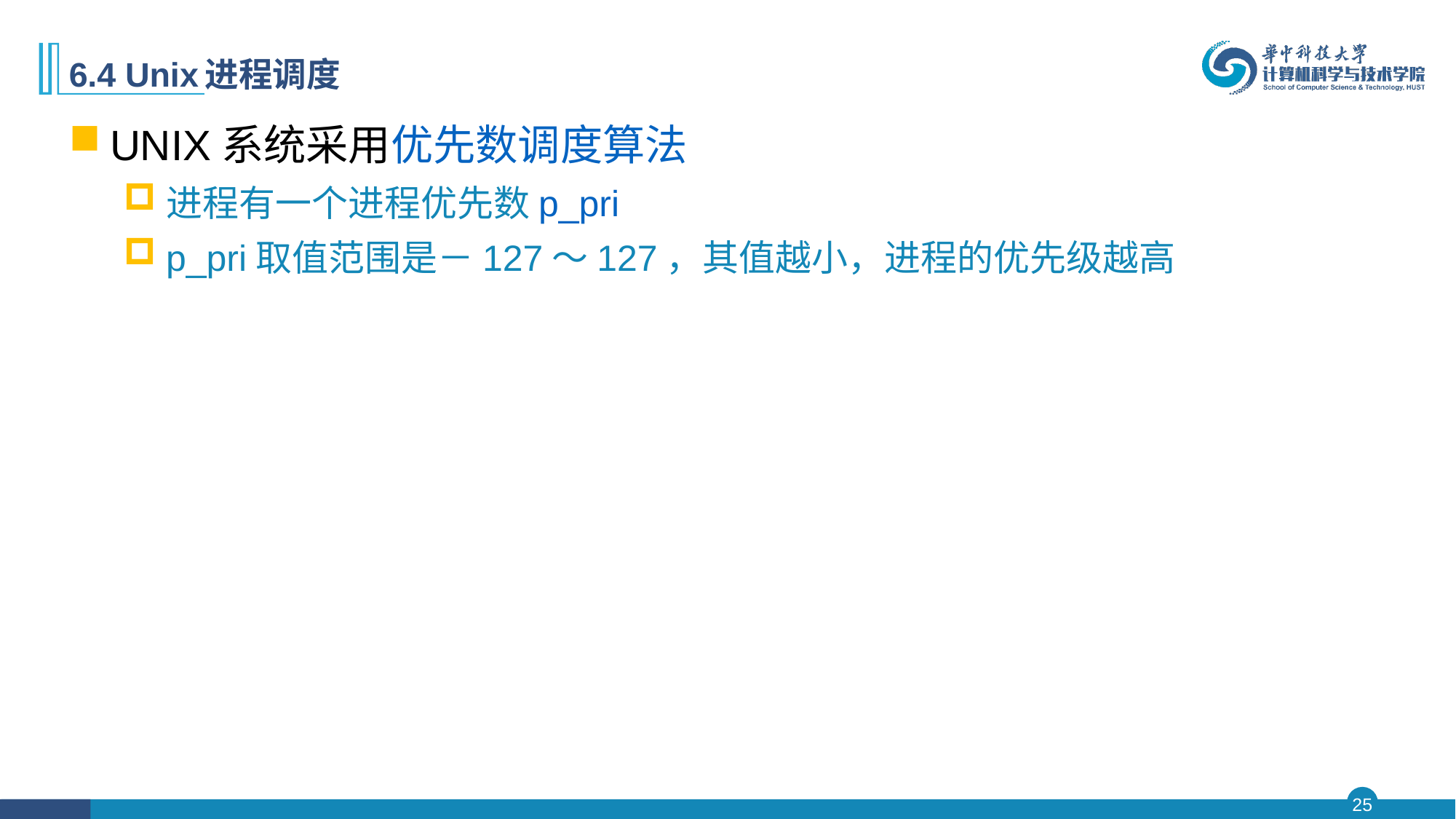

# 6.4 Unix进程调度
UNIX系统采用优先数调度算法
进程有一个进程优先数p_pri
p_pri取值范围是－127～127，其值越小，进程的优先级越高